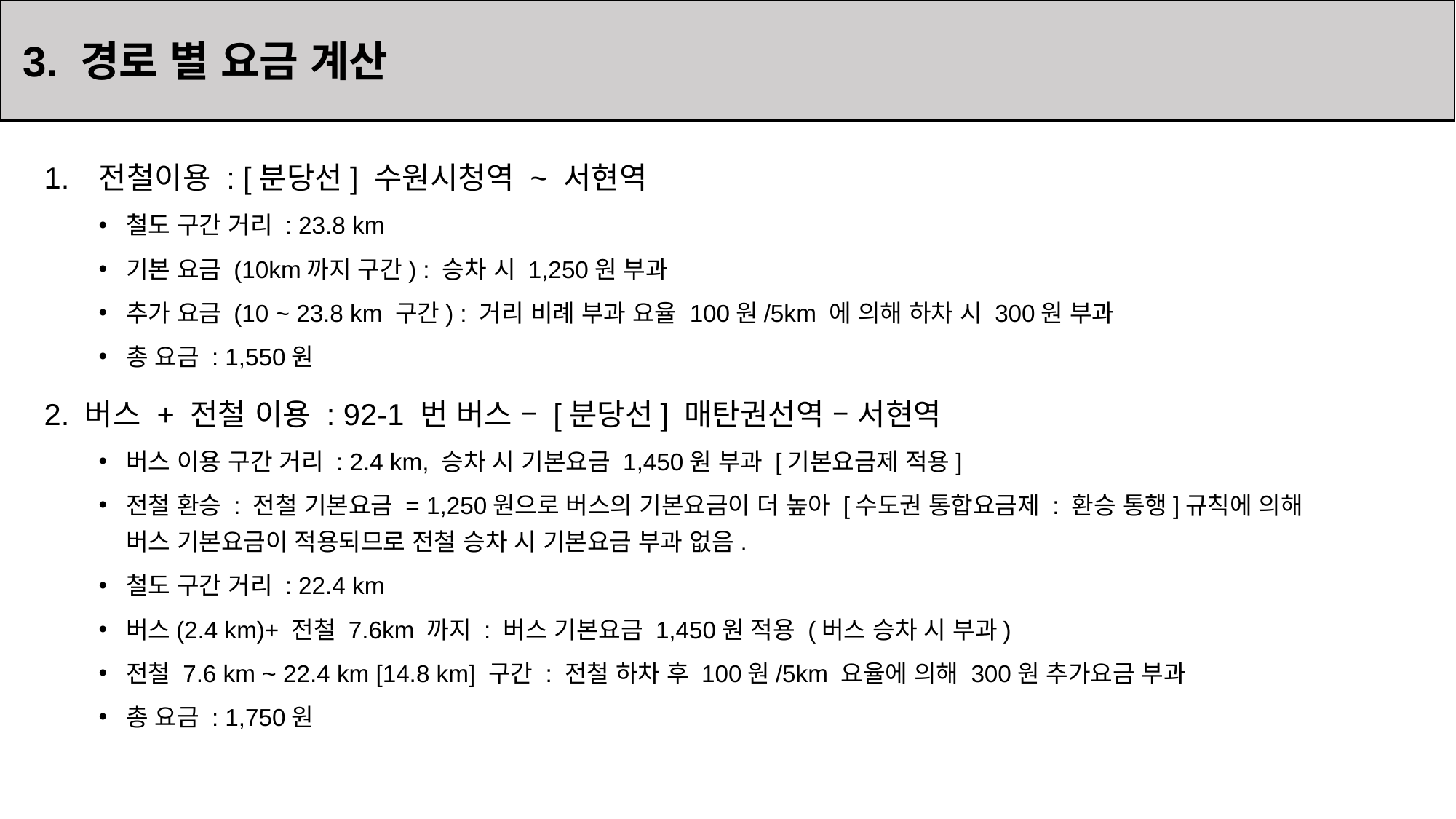

3. 경로 별 요금 계산
전철이용 : [분당선] 수원시청역 ~ 서현역
철도 구간 거리 : 23.8 km
기본 요금 (10km까지 구간) : 승차 시 1,250원 부과
추가 요금 (10 ~ 23.8 km 구간) : 거리 비례 부과 요율 100원/5km 에 의해 하차 시 300원 부과
총 요금 : 1,550원
버스 + 전철 이용 : 92-1 번 버스 – [분당선] 매탄권선역 – 서현역
버스 이용 구간 거리 : 2.4 km, 승차 시 기본요금 1,450원 부과 [기본요금제 적용]
전철 환승 : 전철 기본요금 = 1,250원으로 버스의 기본요금이 더 높아 [수도권 통합요금제 : 환승 통행]규칙에 의해
버스 기본요금이 적용되므로 전철 승차 시 기본요금 부과 없음.
철도 구간 거리 : 22.4 km
버스(2.4 km)+ 전철 7.6km 까지 : 버스 기본요금 1,450원 적용 (버스 승차 시 부과)
전철 7.6 km ~ 22.4 km [14.8 km] 구간 : 전철 하차 후 100원/5km 요율에 의해 300원 추가요금 부과
총 요금 : 1,750원